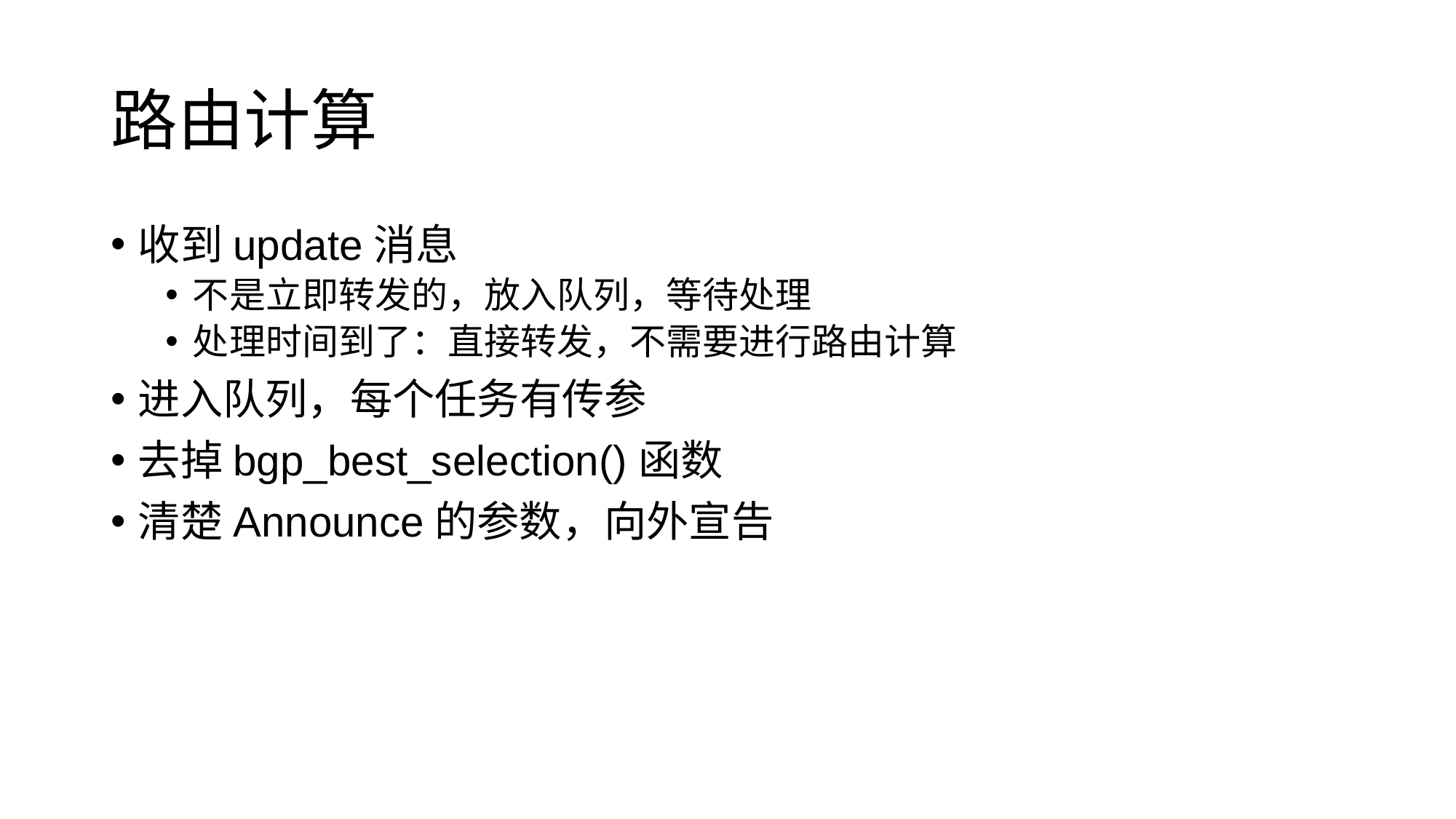

# 路由计算
收到update消息
不是立即转发的，放入队列，等待处理
处理时间到了：直接转发，不需要进行路由计算
进入队列，每个任务有传参
去掉bgp_best_selection()函数
清楚Announce的参数，向外宣告